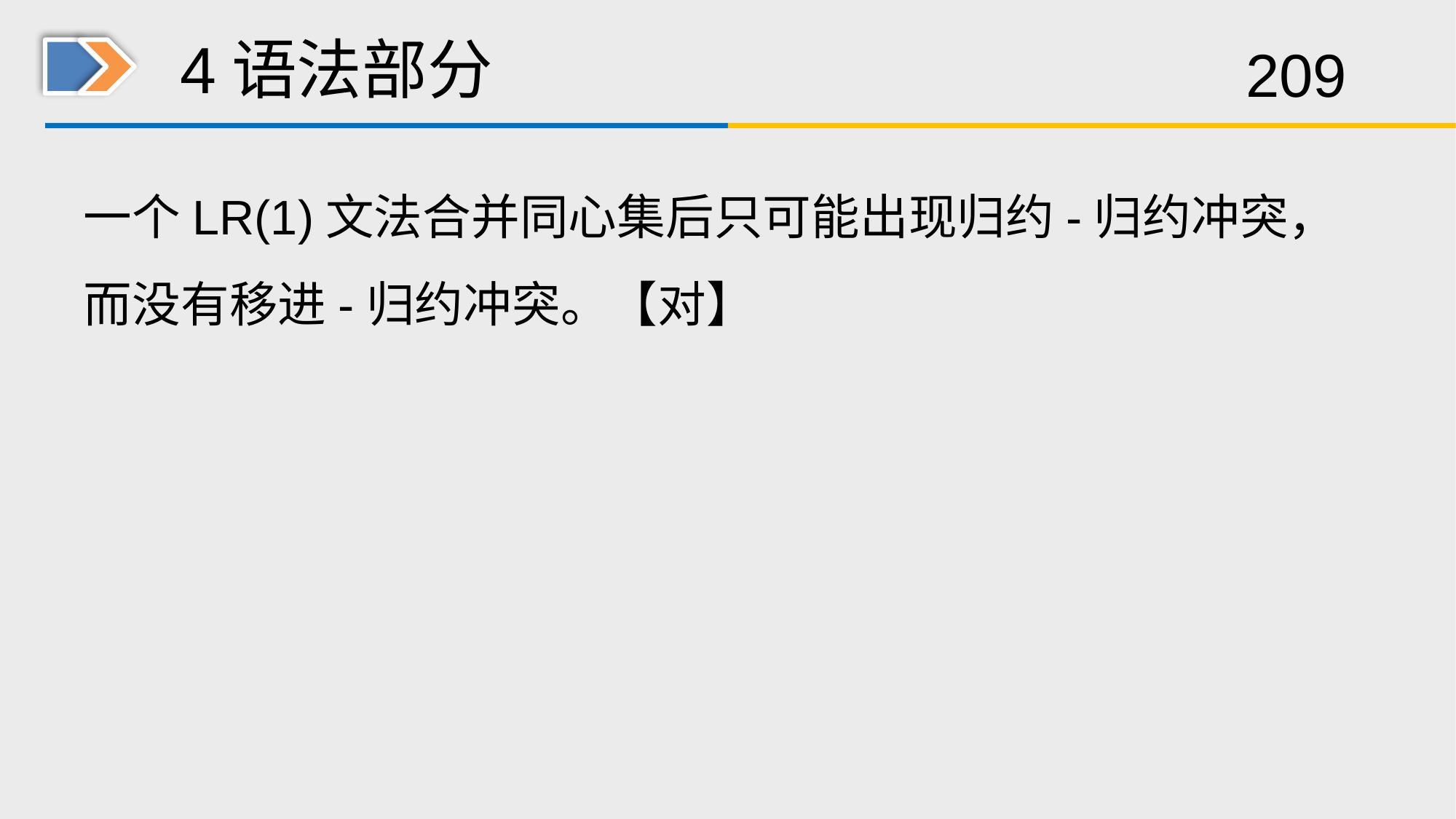

# 4语法部分
209
一个LR(1)文法合并同心集后只可能出现归约-归约冲突，而没有移进-归约冲突。【对】